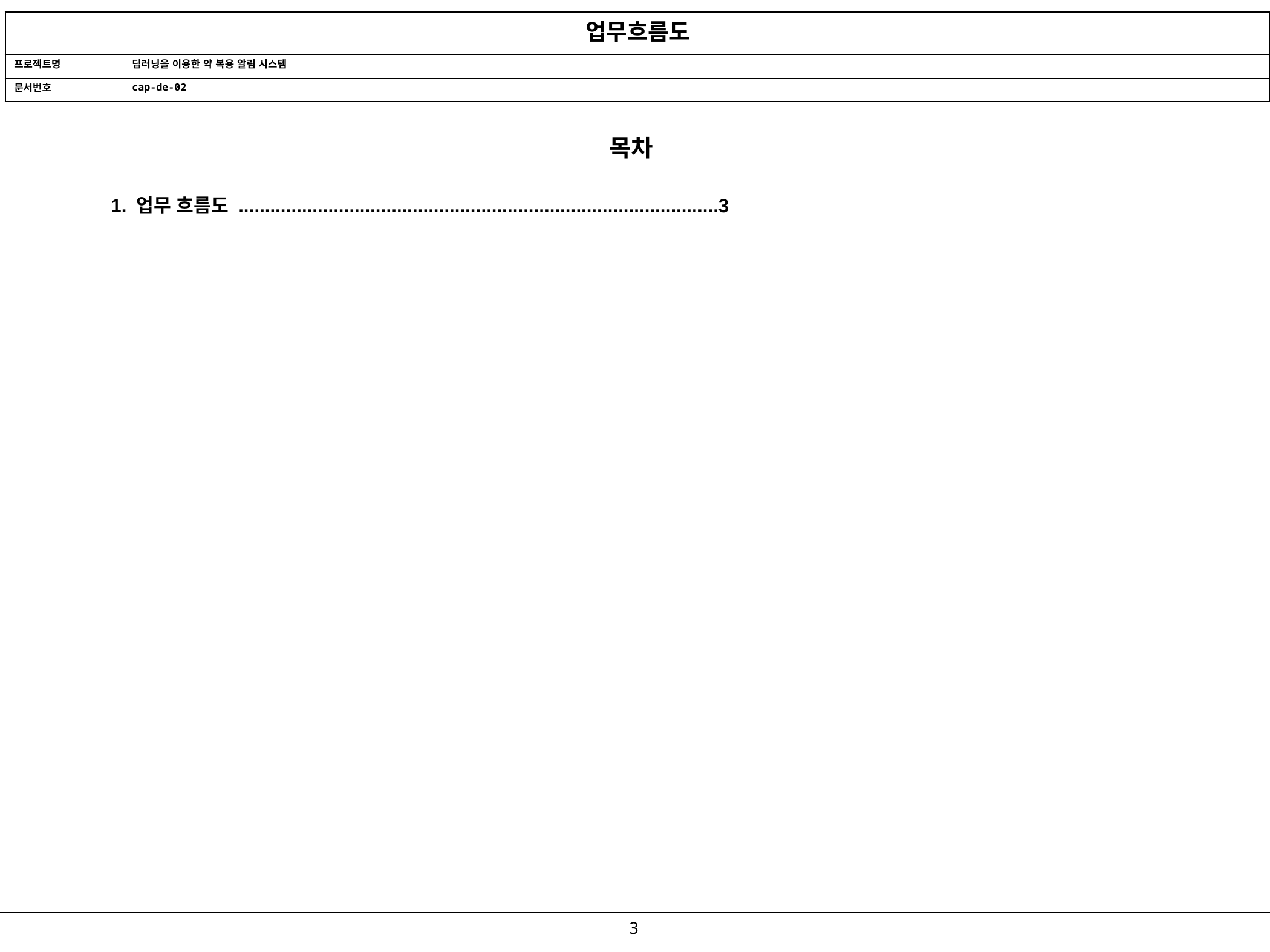

| 업무흐름도 |  |
| --- | --- |
| 프로젝트명 | 딥러닝을 이용한 약 복용 알림 시스템 |
| 문서번호 | cap-de-02 |

목차

1. 업무 흐름도 ...........................................................................................3